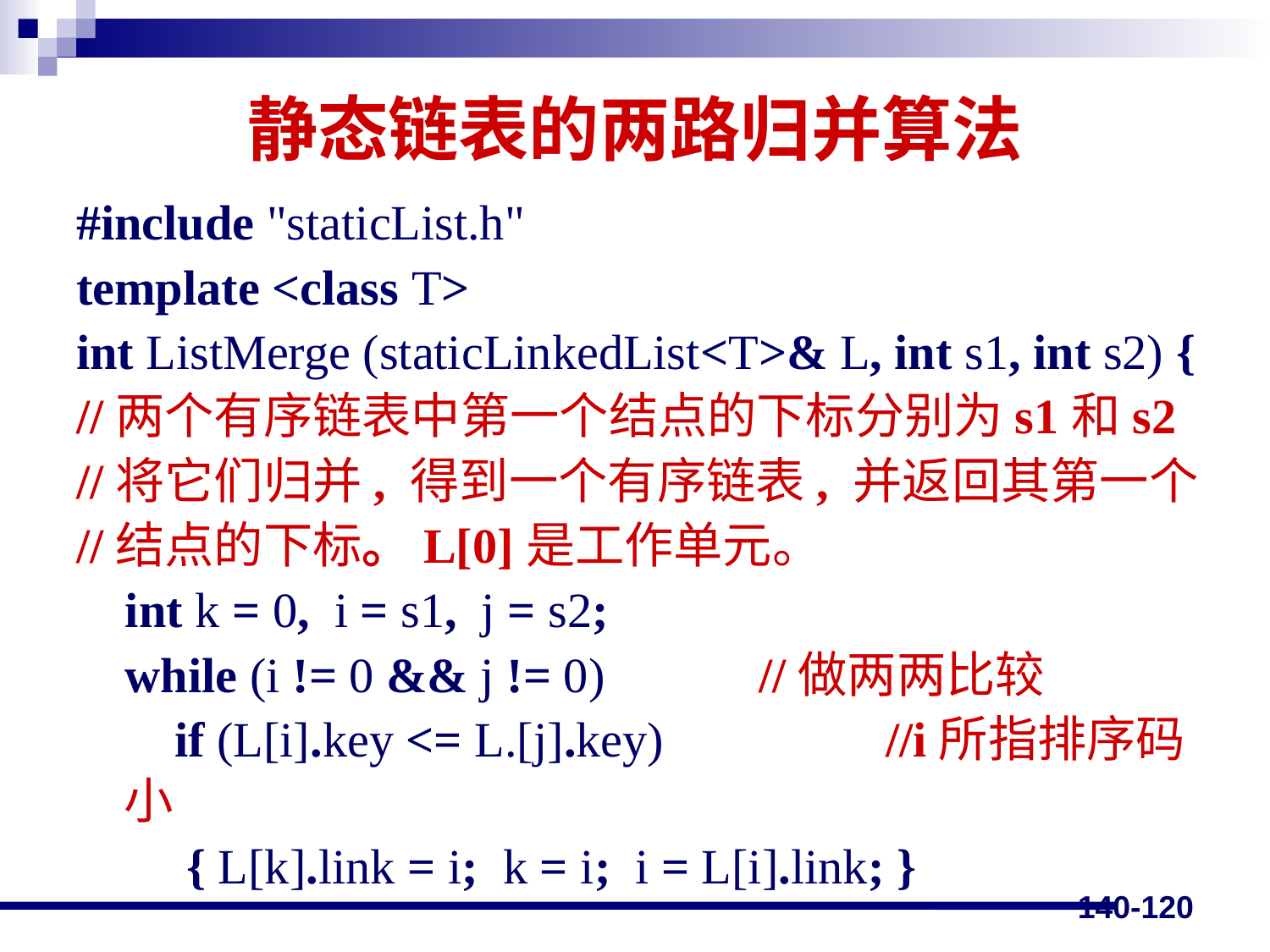

# 静态链表的两路归并算法
#include "staticList.h"
template <class T>
int ListMerge (staticLinkedList<T>& L, int s1, int s2) {
//两个有序链表中第一个结点的下标分别为s1和s2
//将它们归并, 得到一个有序链表, 并返回其第一个
//结点的下标。L[0]是工作单元。
    int k = 0,  i = s1,  j = s2;
    while (i != 0 && j != 0)		//做两两比较
        if (L[i].key <= L.[j].key)		//i所指排序码小
         { L[k].link = i;  k = i;  i = L[i].link; }
140-120